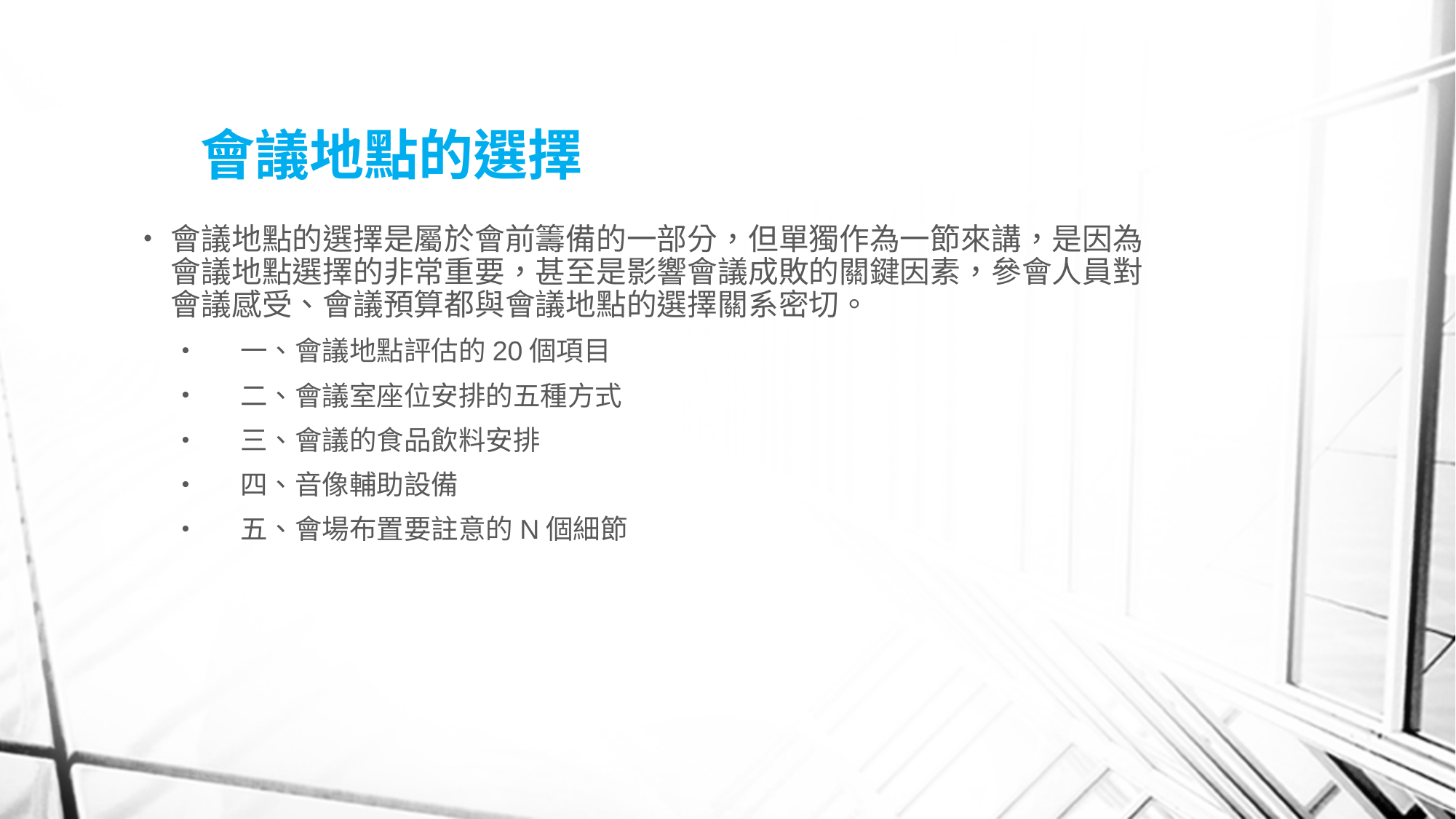

# 會議地點的選擇
會議地點的選擇是屬於會前籌備的一部分，但單獨作為一節來講，是因為會議地點選擇的非常重要，甚至是影響會議成敗的關鍵因素，參會人員對會議感受、會議預算都與會議地點的選擇關系密切。
    一、會議地點評估的20個項目
    二、會議室座位安排的五種方式
    三、會議的食品飲料安排
    四、音像輔助設備
    五、會場布置要註意的N個細節